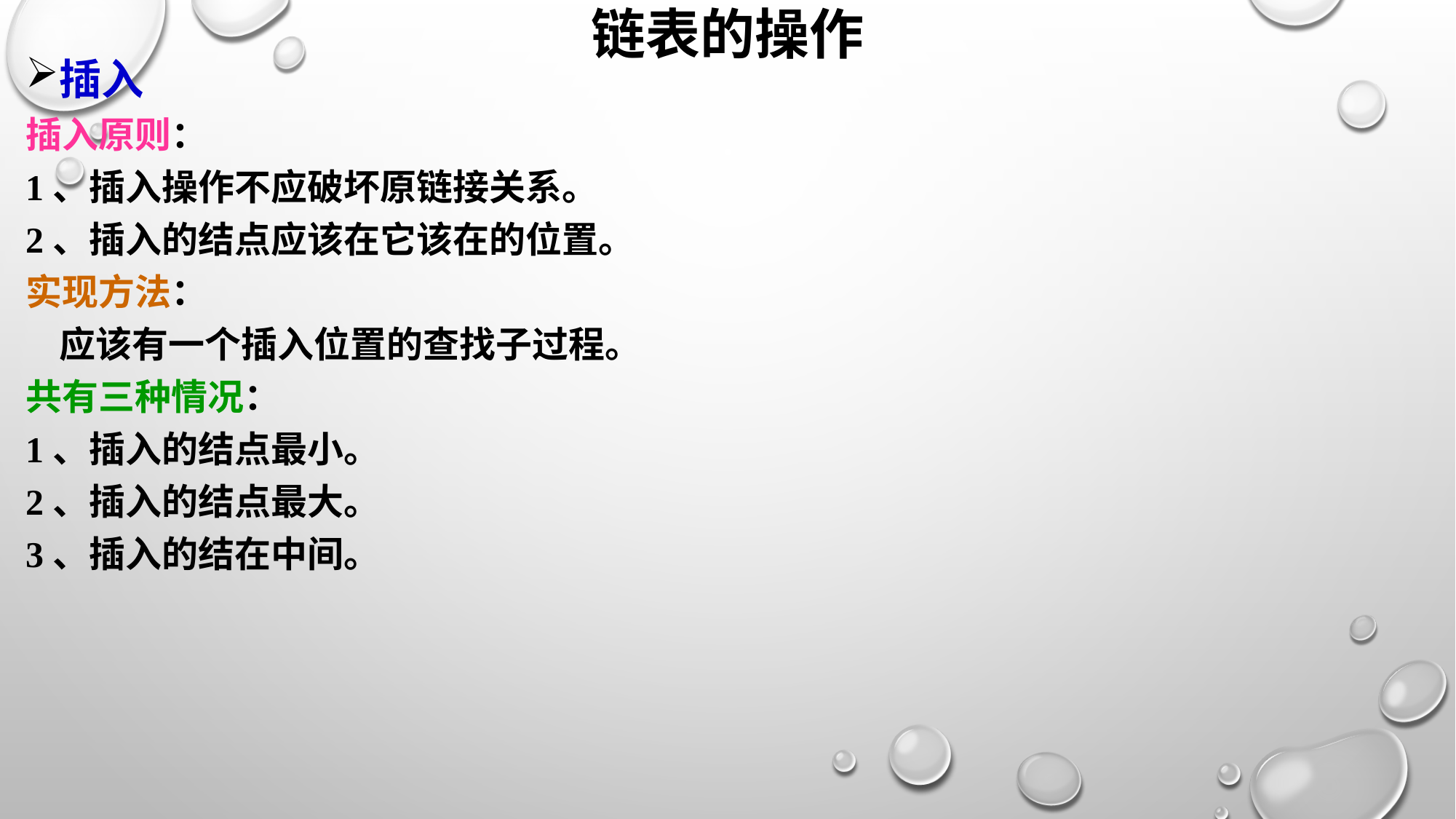

# 链表的操作
插入
插入原则：
1、插入操作不应破坏原链接关系。
2、插入的结点应该在它该在的位置。
实现方法：
   应该有一个插入位置的查找子过程。
共有三种情况：
1、插入的结点最小。
2、插入的结点最大。
3、插入的结在中间。